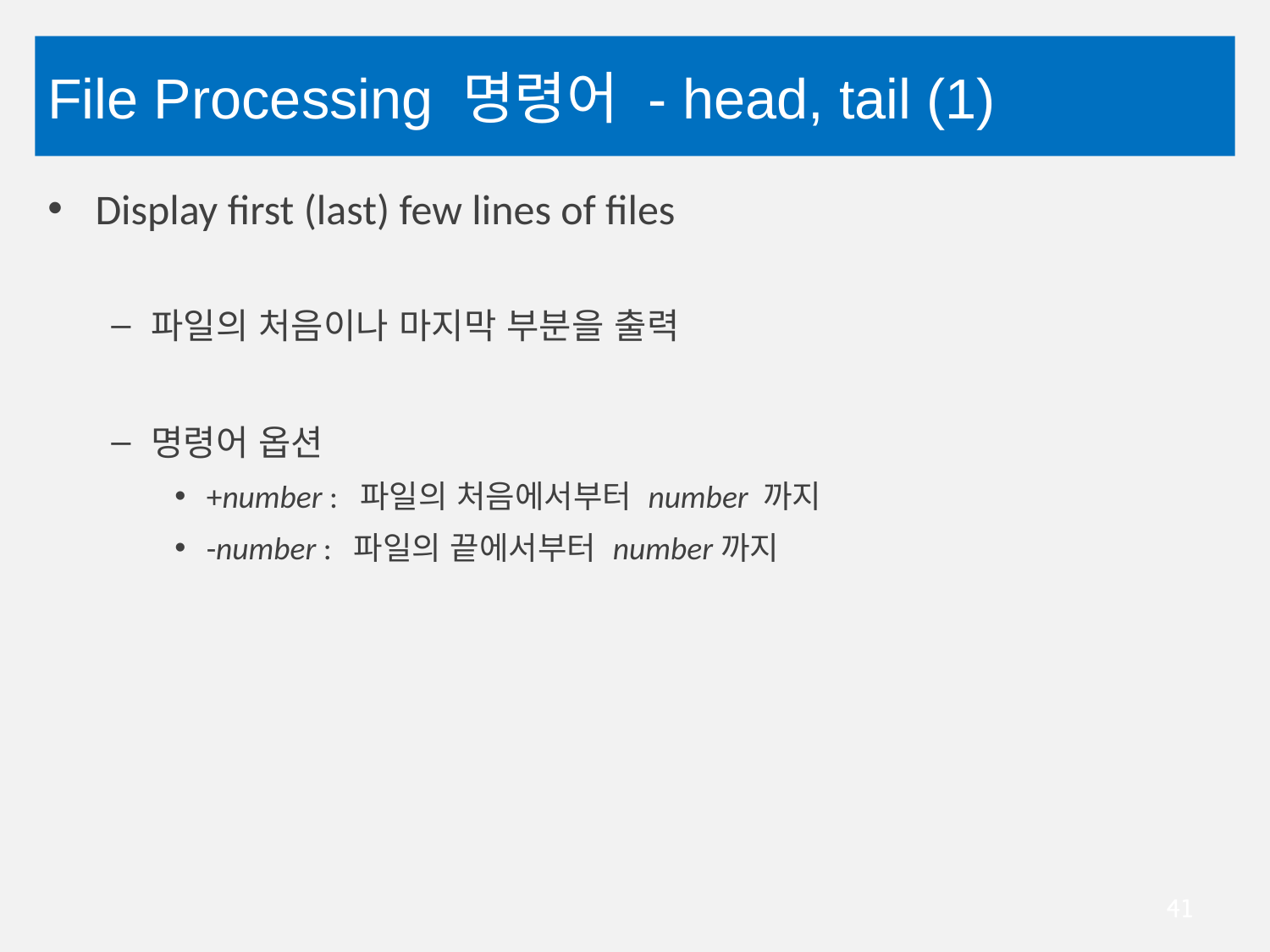

# File Processing 명령어 - head, tail (1)
Display first (last) few lines of files

파일의 처음이나 마지막 부분을 출력

명령어 옵션
+number :  파일의 처음에서부터 number 까지
-number :  파일의 끝에서부터 number까지
41